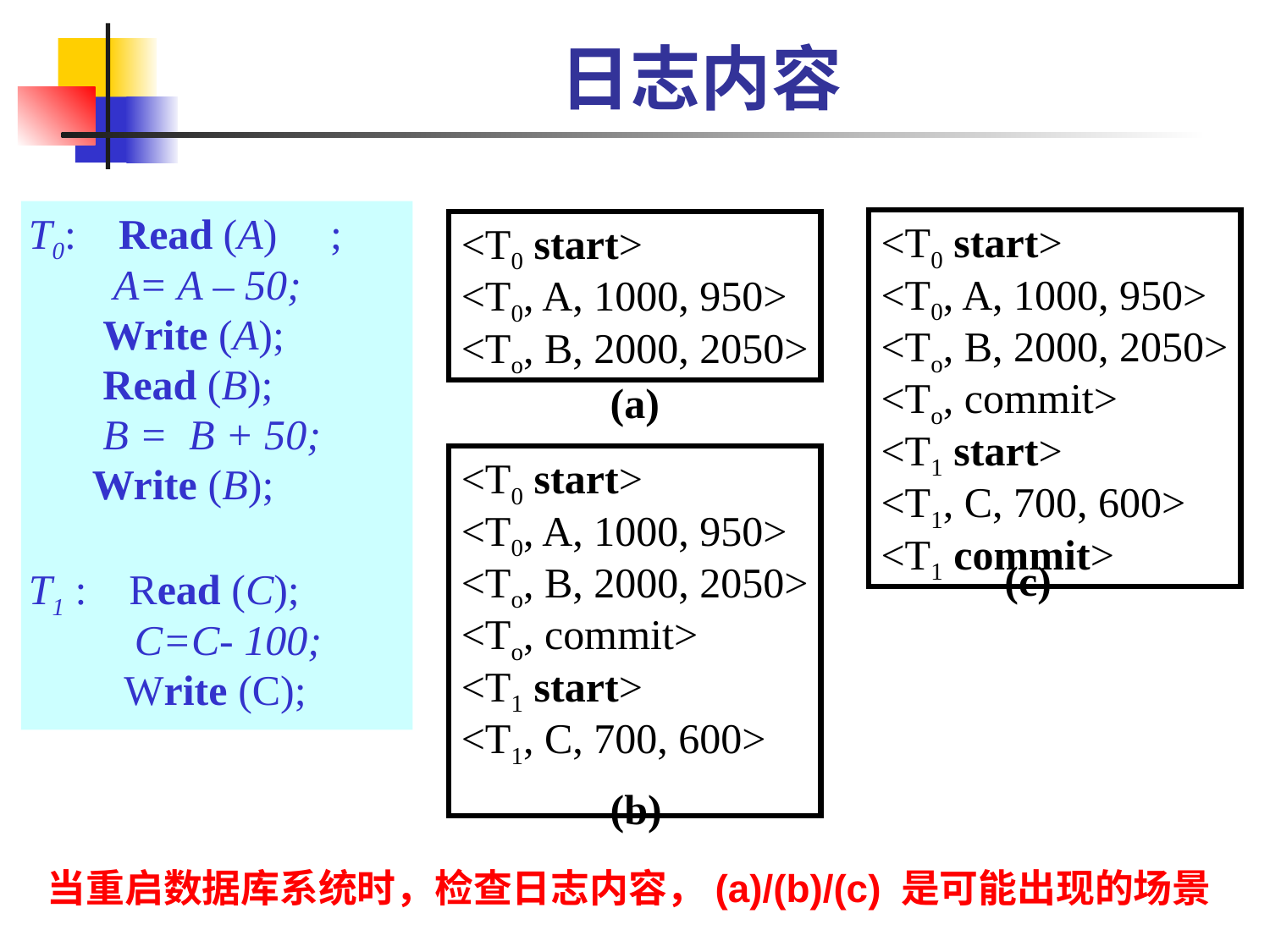

# 日志内容
T0:    Read (A)	;
        A= A – 50;
       Write (A);
       Read (B);
       B =  B + 50;
      Write (B);

T1 :    Read (C);
          C=C- 100;
         Write (C);
<T0 start>
<T0, A, 1000, 950>
<To, B, 2000, 2050>
<To, commit>
<T1 start>
<T1, C, 700, 600>
<T1 commit>
<T0 start>
<T0, A, 1000, 950>
<To, B, 2000, 2050>
(a)
<T0 start>
<T0, A, 1000, 950>
<To, B, 2000, 2050>
<To, commit>
<T1 start>
<T1, C, 700, 600>

(c)
(b)
当重启数据库系统时，检查日志内容，(a)/(b)/(c) 是可能出现的场景